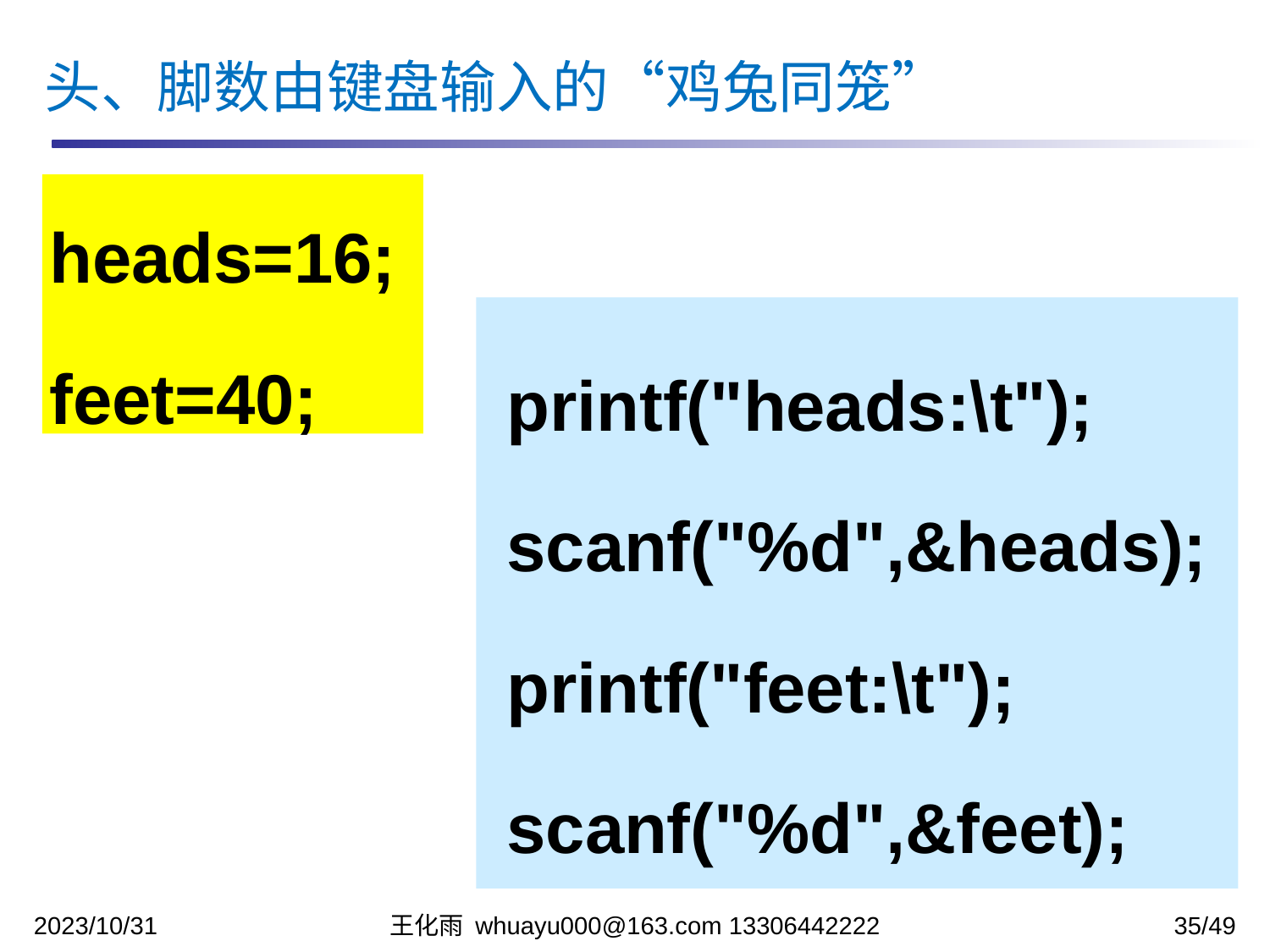

头、脚数由键盘输入的“鸡兔同笼”
heads=16;
feet=40;
printf("heads:\t");
scanf("%d",&heads);
printf("feet:\t");
scanf("%d",&feet);
2023/10/31
王化雨 whuayu000@163.com 13306442222
35/49